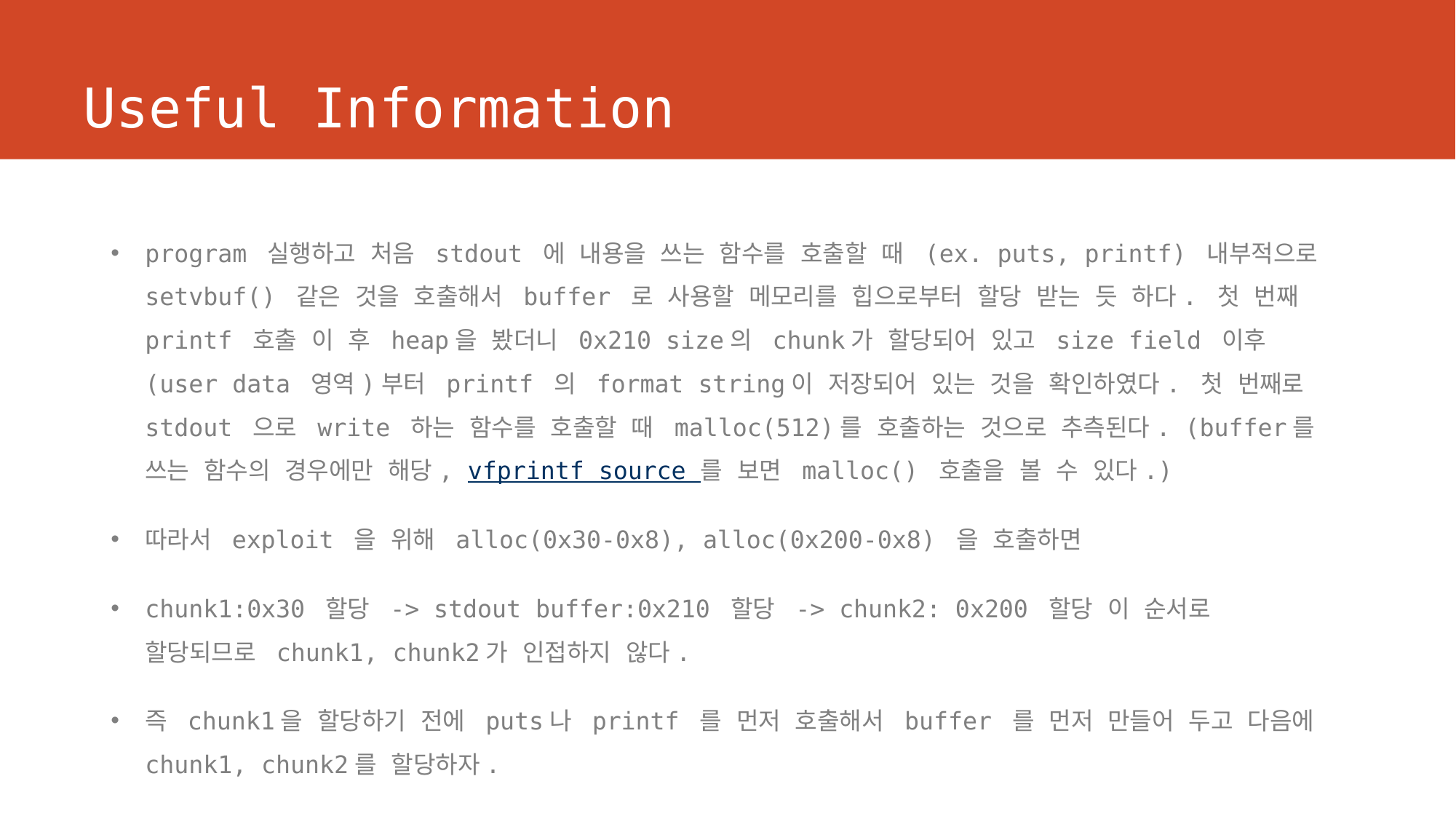

# Useful Information
program 실행하고 처음 stdout 에 내용을 쓰는 함수를 호출할 때 (ex. puts, printf) 내부적으로 setvbuf() 같은 것을 호출해서 buffer 로 사용할 메모리를 힙으로부터 할당 받는 듯 하다. 첫 번째 printf 호출 이 후 heap을 봤더니 0x210 size의 chunk가 할당되어 있고 size field 이후 (user data 영역)부터 printf 의 format string이 저장되어 있는 것을 확인하였다. 첫 번째로 stdout 으로 write 하는 함수를 호출할 때 malloc(512)를 호출하는 것으로 추측된다. (buffer를 쓰는 함수의 경우에만 해당, vfprintf source 를 보면 malloc() 호출을 볼 수 있다.)
따라서 exploit 을 위해 alloc(0x30-0x8), alloc(0x200-0x8) 을 호출하면
chunk1:0x30 할당 -> stdout buffer:0x210 할당 -> chunk2: 0x200 할당 이 순서로 할당되므로 chunk1, chunk2가 인접하지 않다.
즉 chunk1을 할당하기 전에 puts나 printf 를 먼저 호출해서 buffer 를 먼저 만들어 두고 다음에 chunk1, chunk2를 할당하자.